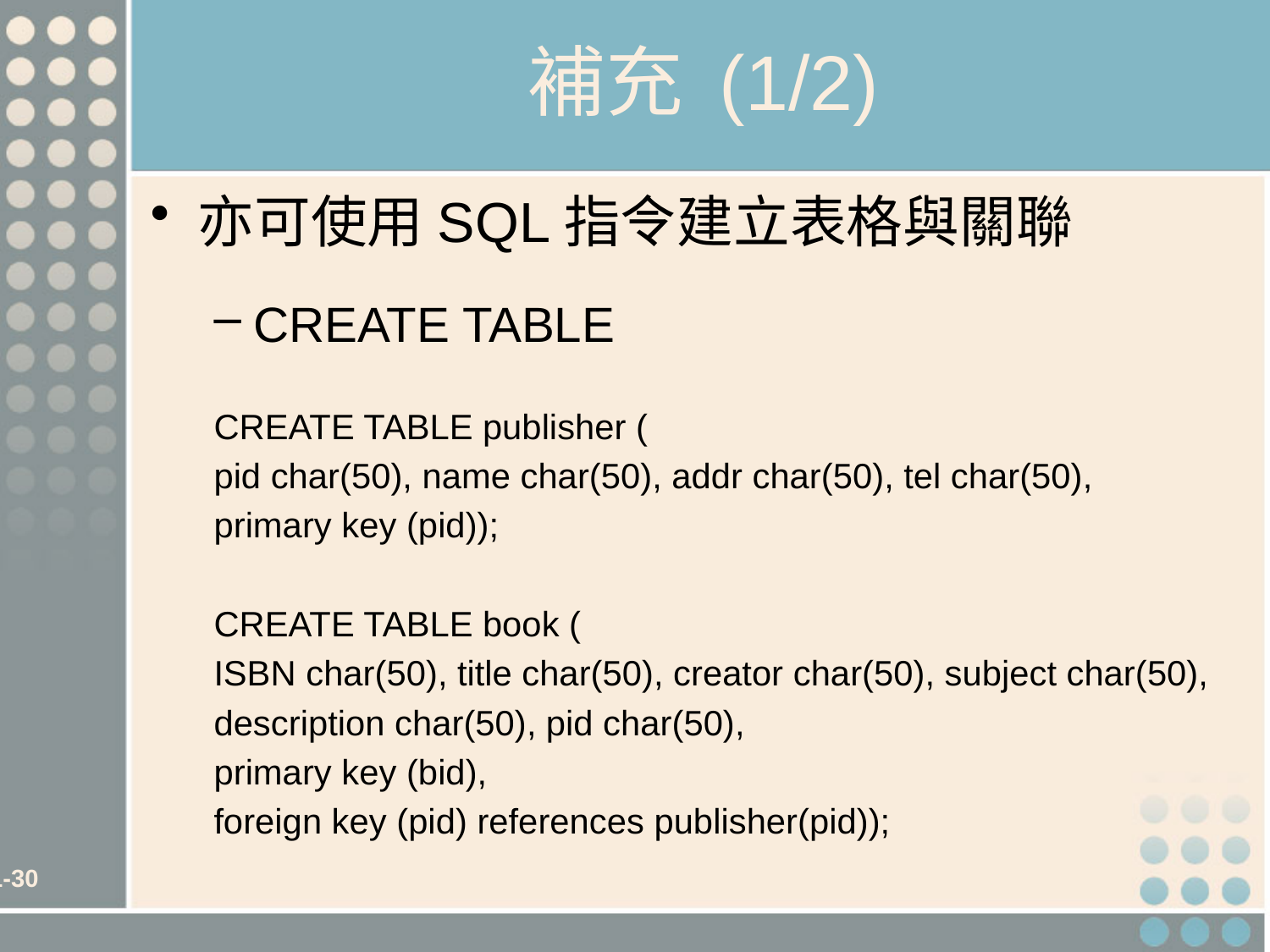

# 補充 (1/2)
亦可使用SQL指令建立表格與關聯
CREATE TABLE

CREATE TABLE publisher (
pid char(50), name char(50), addr char(50), tel char(50),
primary key (pid));

CREATE TABLE book (
ISBN char(50), title char(50), creator char(50), subject char(50),
description char(50), pid char(50),
primary key (bid),
foreign key (pid) references publisher(pid));